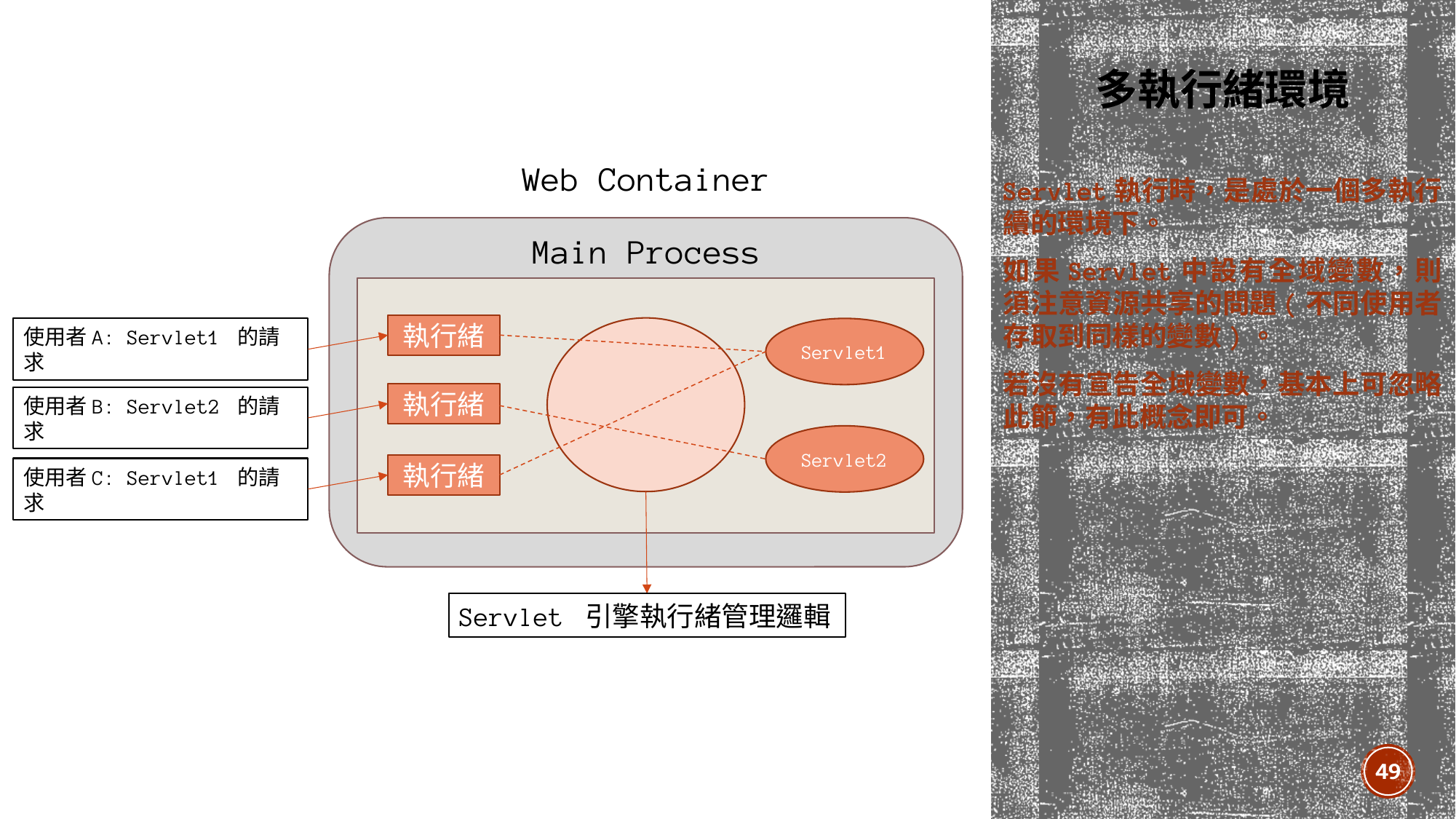

多執行緒環境
Web Container

Main Process

執行緒

使用者A: Servlet1 的請求
Servlet1
執行緒
使用者B: Servlet2 的請求
Servlet2
執行緒
使用者C: Servlet1 的請求
Servlet 引擎執行緒管理邏輯
Servlet執行時，是處於一個多執行續的環境下。
如果Servlet中設有全域變數，則須注意資源共享的問題(不同使用者存取到同樣的變數)。
若沒有宣告全域變數，基本上可忽略此節，有此概念即可。
49